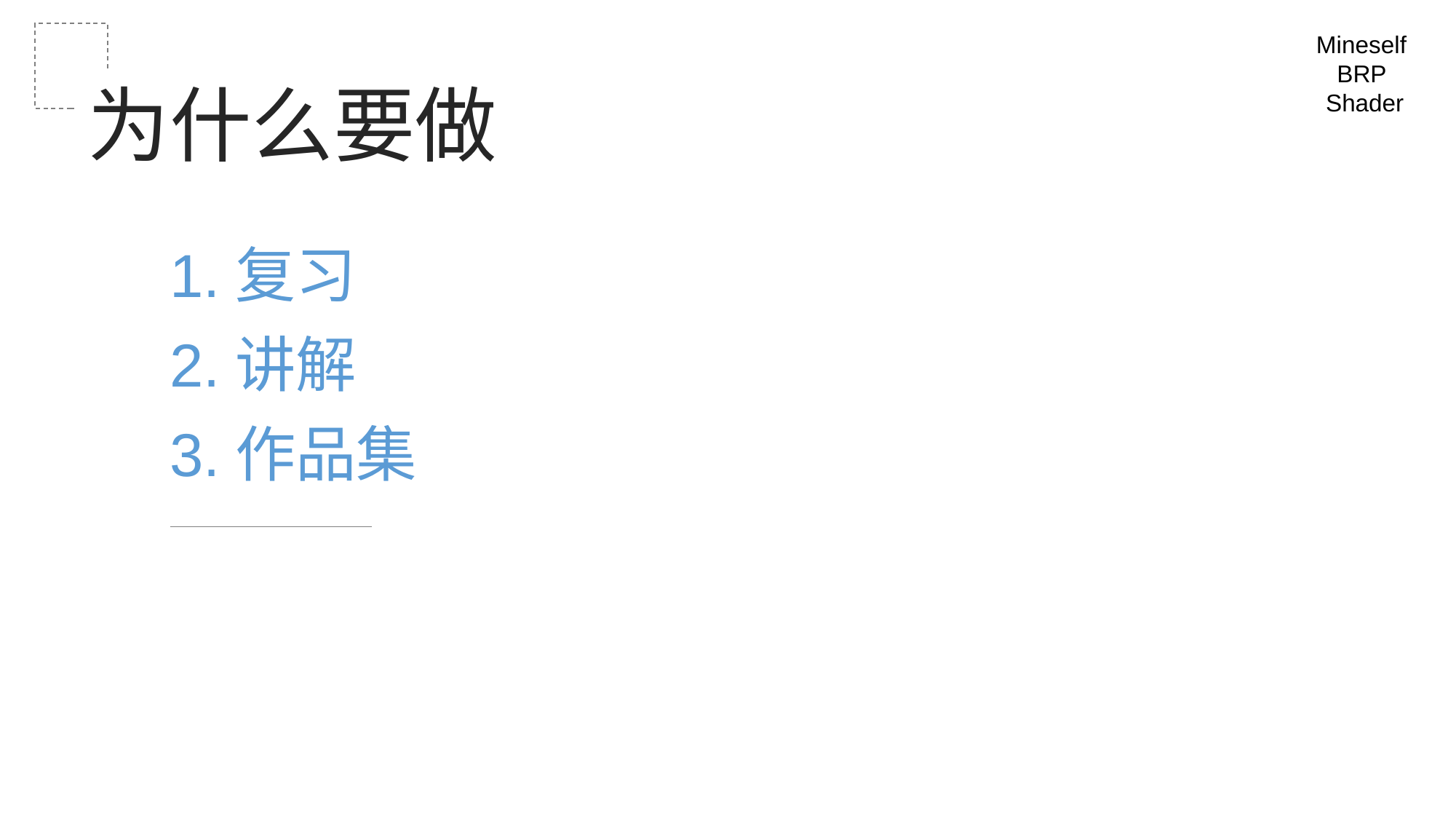

Mineself
BRP
Shader

为什么要做
1.复习
2.讲解
3.作品集